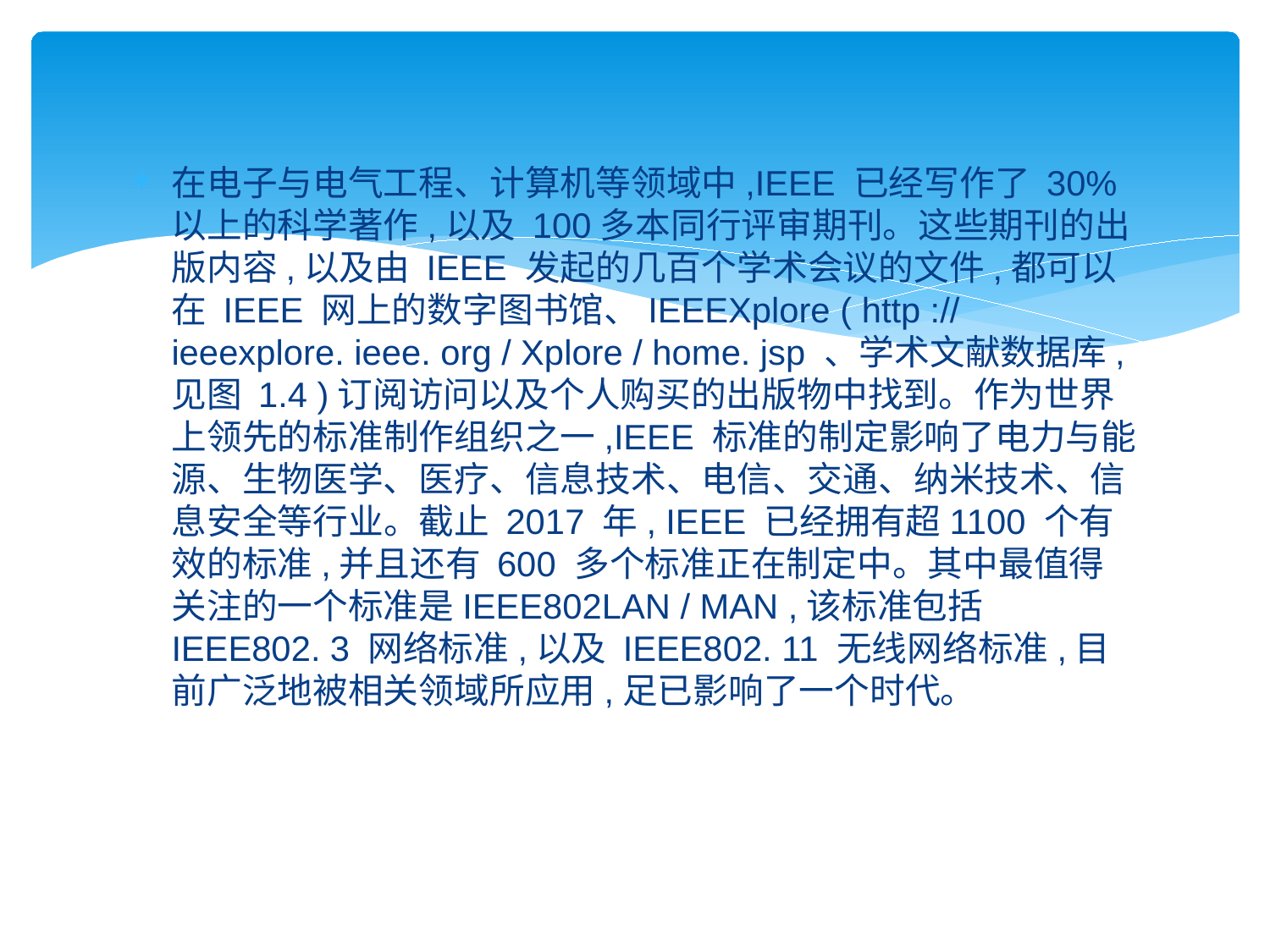

#
在电子与电气工程、计算机等领域中,IEEE 已经写作了 30% 以上的科学著作,以及 100多本同行评审期刊。这些期刊的出版内容,以及由 IEEE 发起的几百个学术会议的文件,都可以在 IEEE 网上的数字图书馆、IEEEXplore ( http :// ieeexplore. ieee. org / Xplore / home. jsp 、学术文献数据库,见图 1.4 )订阅访问以及个人购买的出版物中找到。作为世界上领先的标准制作组织之一,IEEE 标准的制定影响了电力与能源、生物医学、医疗、信息技术、电信、交通、纳米技术、信息安全等行业。截止 2017 年, IEEE 已经拥有超1100 个有效的标准,并且还有 600 多个标准正在制定中。其中最值得关注的一个标准是IEEE802LAN / MAN ,该标准包括 IEEE802. 3 网络标准,以及 IEEE802. 11 无线网络标准,目前广泛地被相关领域所应用,足已影响了一个时代。